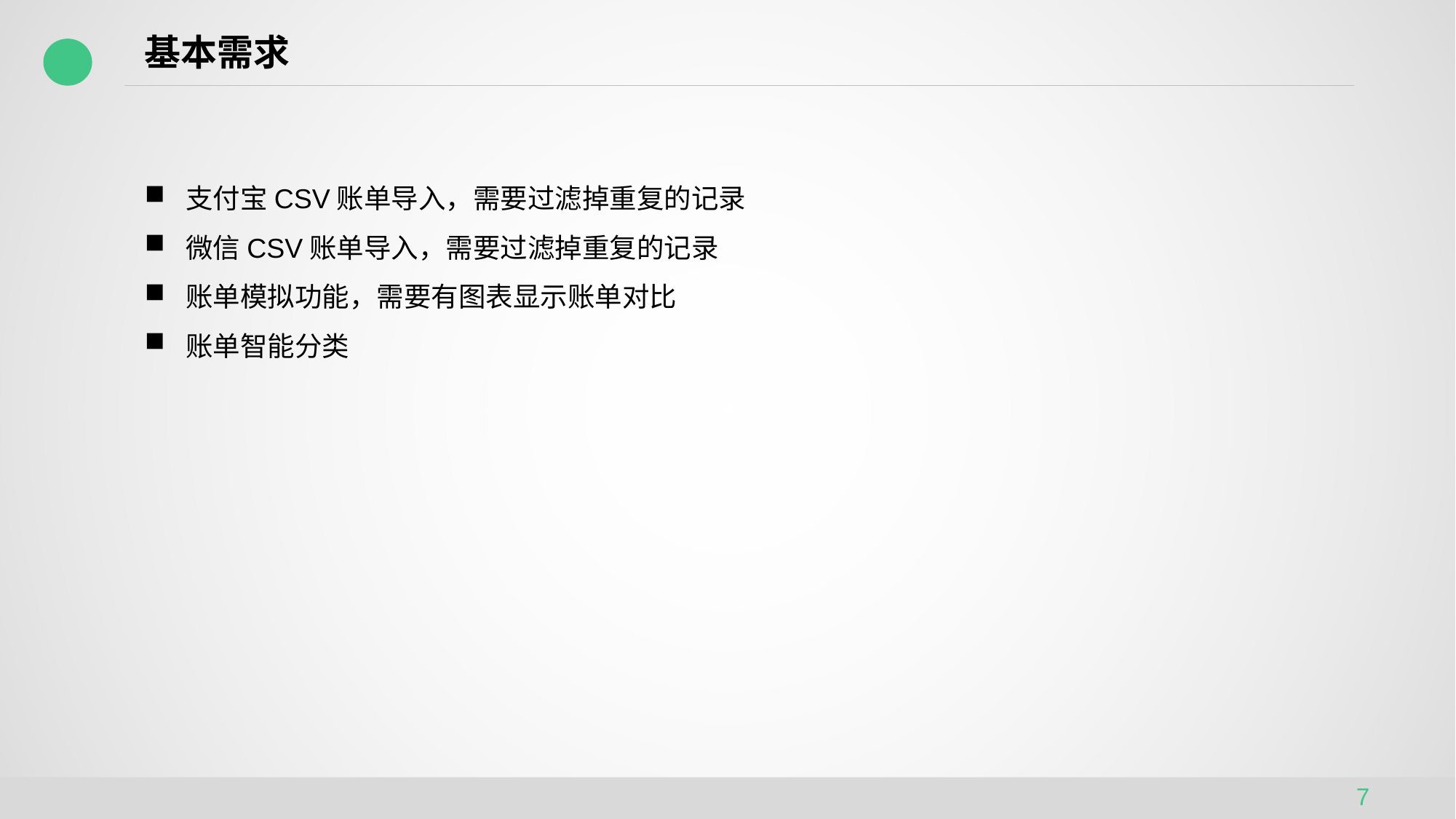

基本需求
支付宝CSV账单导入，需要过滤掉重复的记录
微信CSV账单导入，需要过滤掉重复的记录
账单模拟功能，需要有图表显示账单对比
账单智能分类